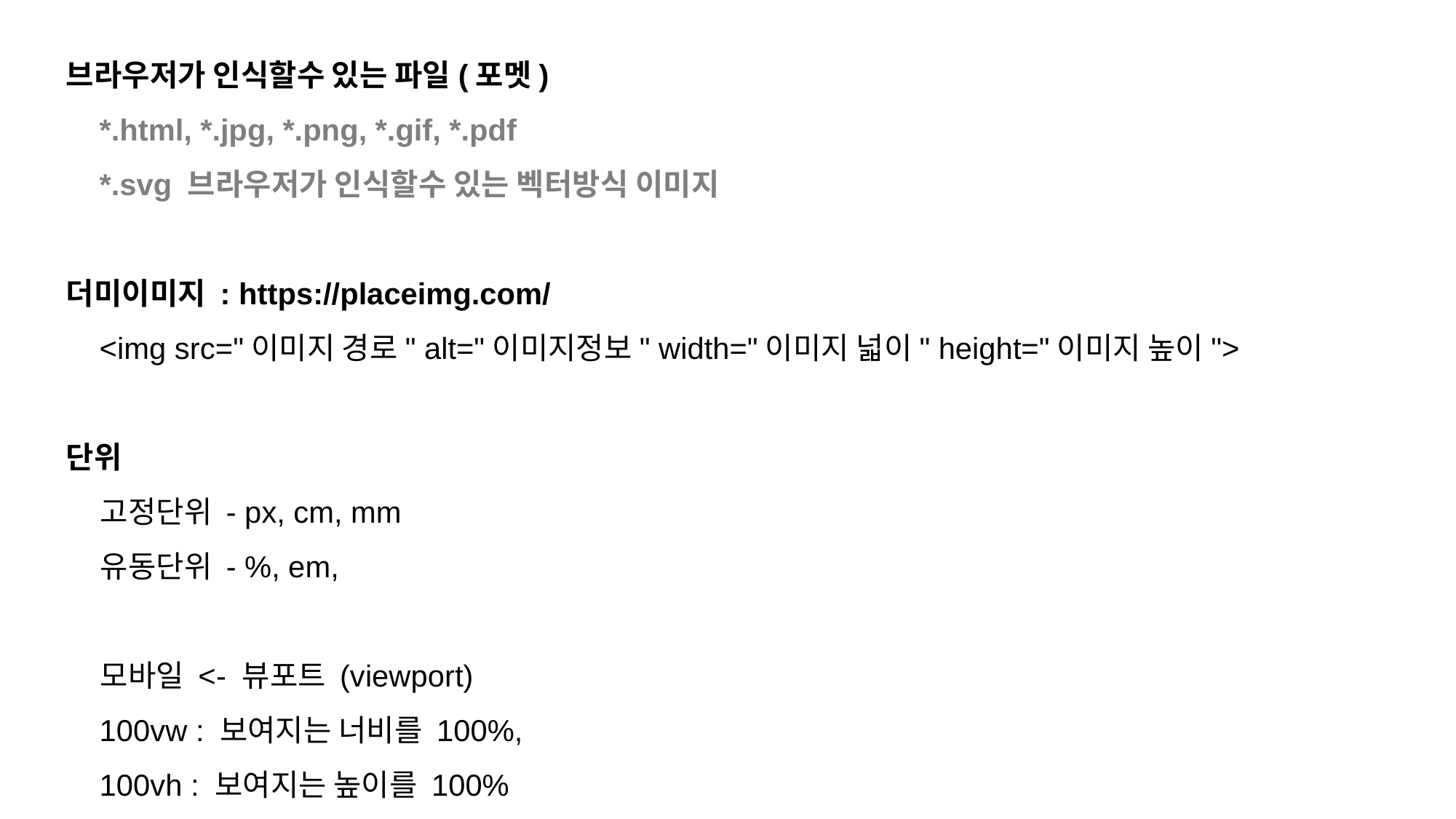

브라우저가 인식할수 있는 파일(포멧)
    *.html, *.jpg, *.png, *.gif, *.pdf
    *.svg 브라우저가 인식할수 있는 벡터방식 이미지

더미이미지 : https://placeimg.com/
    <img src="이미지 경로" alt="이미지정보" width="이미지 넓이" height="이미지 높이">

단위
    고정단위 - px, cm, mm
    유동단위 - %, em,

    모바일 <- 뷰포트 (viewport)
    100vw : 보여지는 너비를 100%,
    100vh : 보여지는 높이를 100%